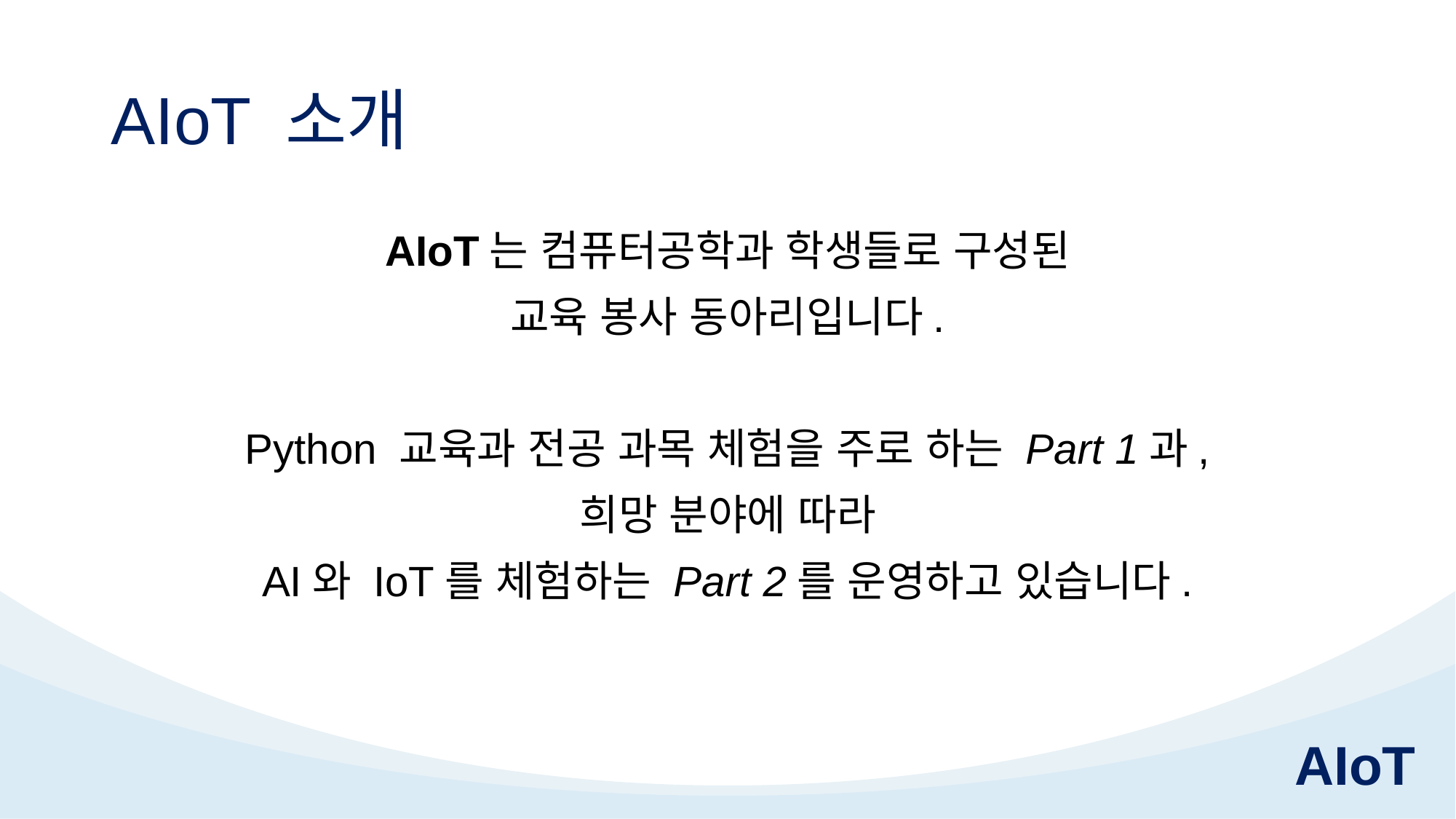

# AIoT 소개
AIoT는 컴퓨터공학과 학생들로 구성된
교육 봉사 동아리입니다.

Python 교육과 전공 과목 체험을 주로 하는 Part 1과,
희망 분야에 따라
AI와 IoT를 체험하는 Part 2를 운영하고 있습니다.